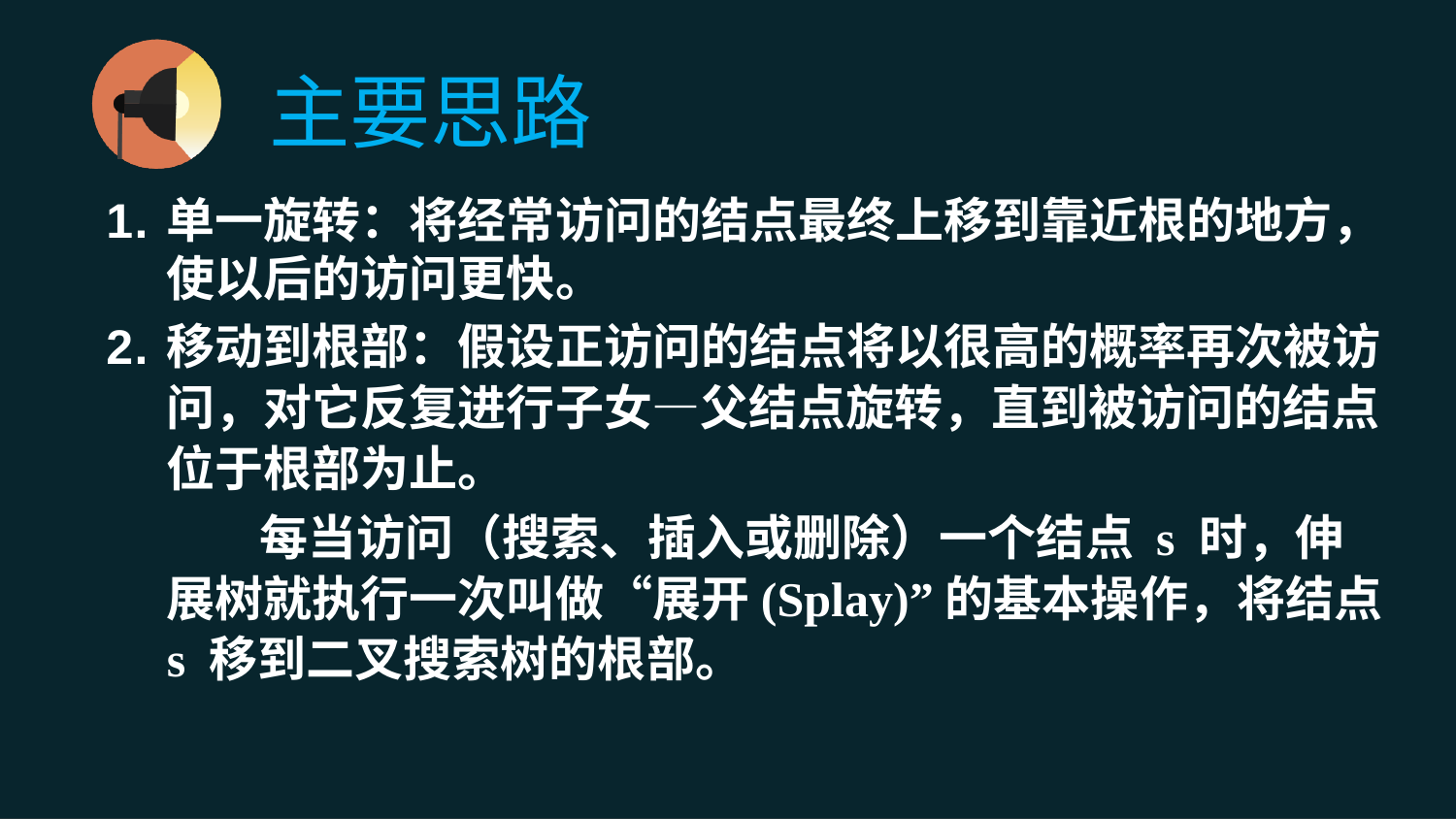

主要思路
单一旋转：将经常访问的结点最终上移到靠近根的地方，使以后的访问更快。
移动到根部：假设正访问的结点将以很高的概率再次被访问，对它反复进行子女―父结点旋转，直到被访问的结点位于根部为止。
             每当访问（搜索、插入或删除）一个结点 s 时，伸展树就执行一次叫做“展开(Splay)”的基本操作，将结点 s 移到二叉搜索树的根部。